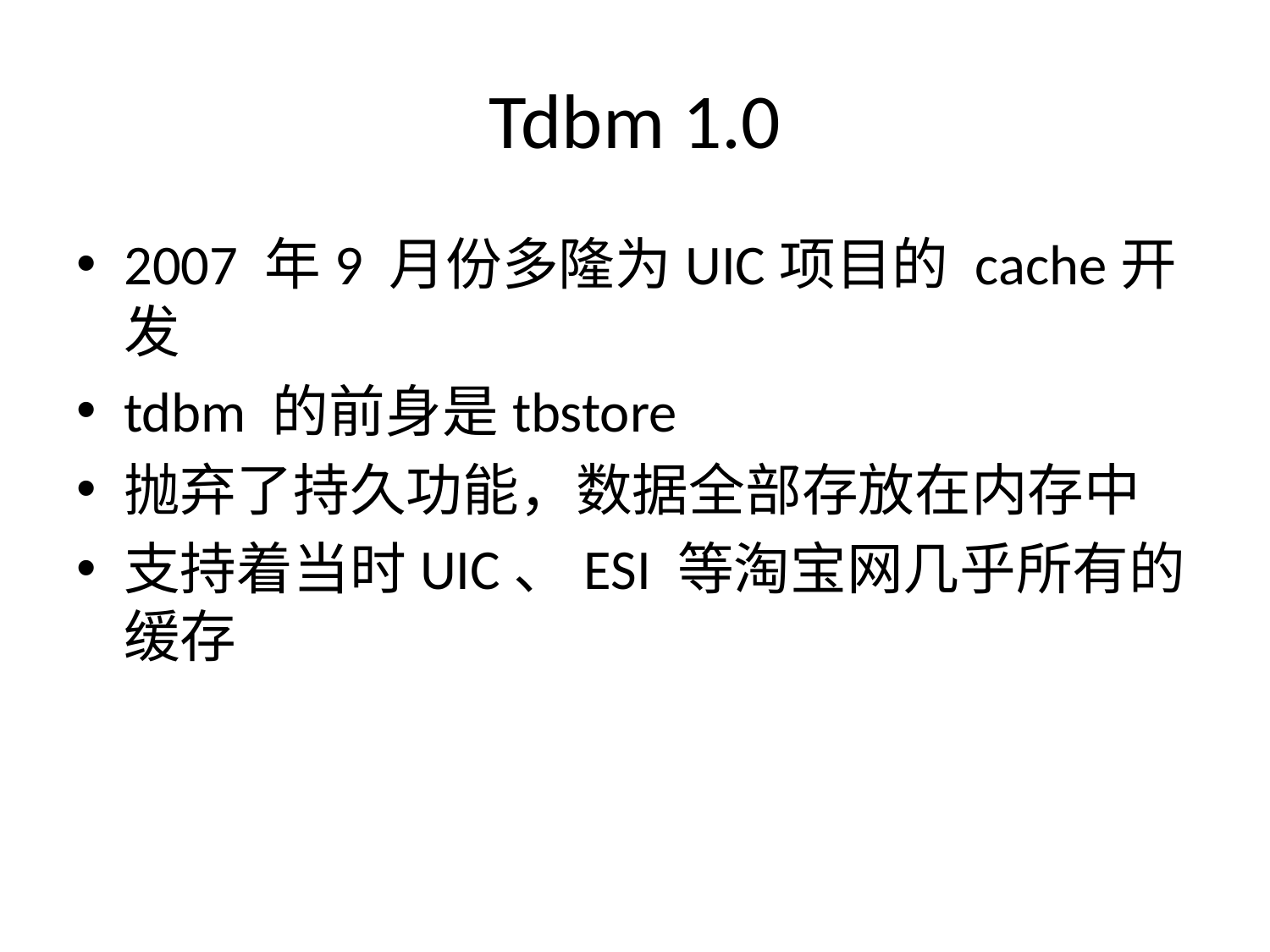

# Tdbm 1.0
2007 年9 月份多隆为UIC项目的 cache开发
tdbm 的前身是tbstore
抛弃了持久功能，数据全部存放在内存中
支持着当时UIC、ESI 等淘宝网几乎所有的缓存